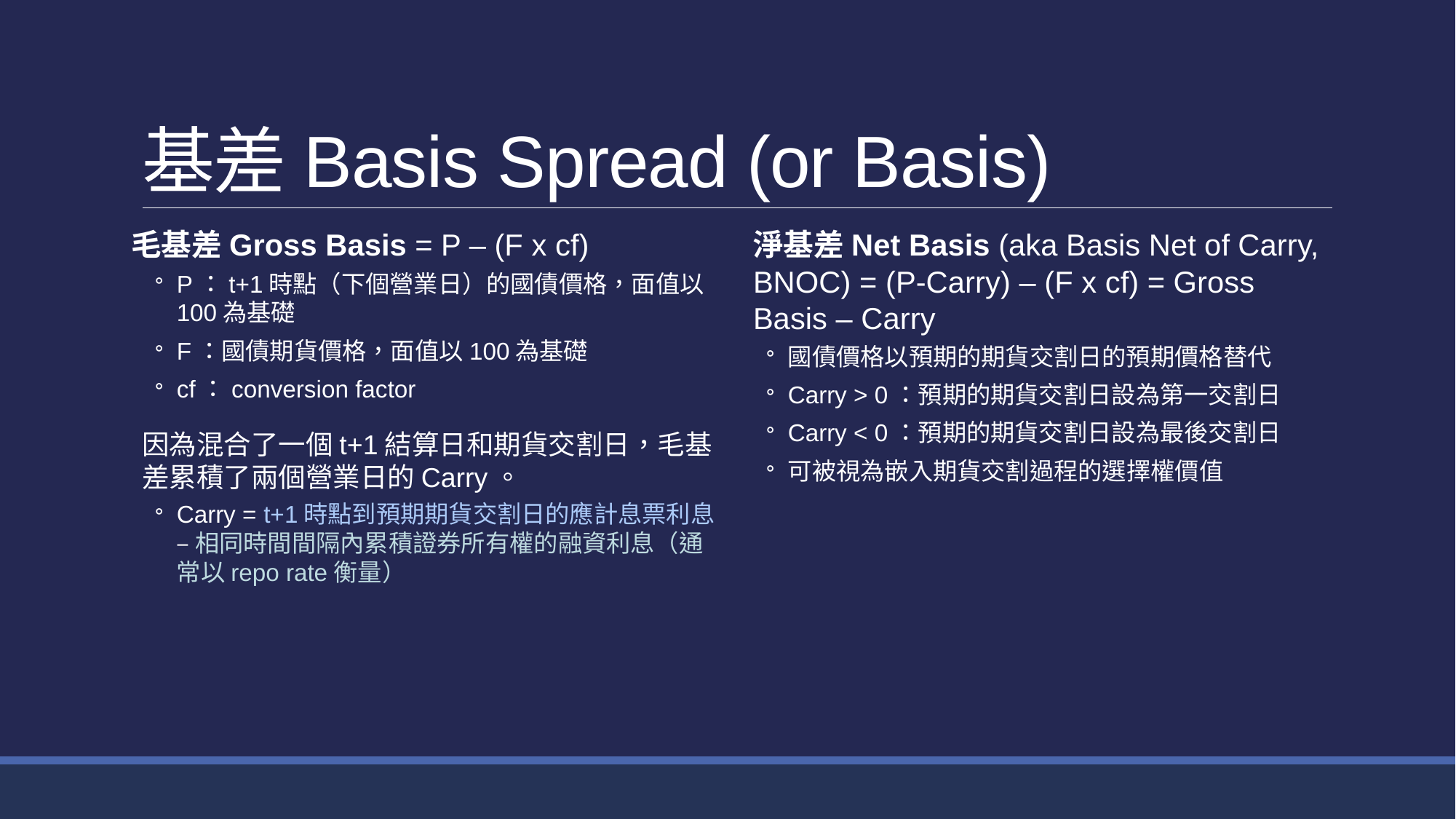

# 基差Basis Spread (or Basis)
毛基差Gross Basis = P – (F x cf)
P：t+1時點（下個營業日）的國債價格，面值以100為基礎
F：國債期貨價格，面值以100為基礎
cf：conversion factor
因為混合了一個t+1結算日和期貨交割日，毛基差累積了兩個營業日的Carry。
Carry = t+1時點到預期期貨交割日的應計息票利息 – 相同時間間隔內累積證券所有權的融資利息（通常以repo rate衡量）
淨基差Net Basis (aka Basis Net of Carry,  BNOC) = (P-Carry) – (F x cf) = Gross Basis – Carry
國債價格以預期的期貨交割日的預期價格替代
Carry > 0：預期的期貨交割日設為第一交割日
Carry < 0：預期的期貨交割日設為最後交割日
可被視為嵌入期貨交割過程的選擇權價值